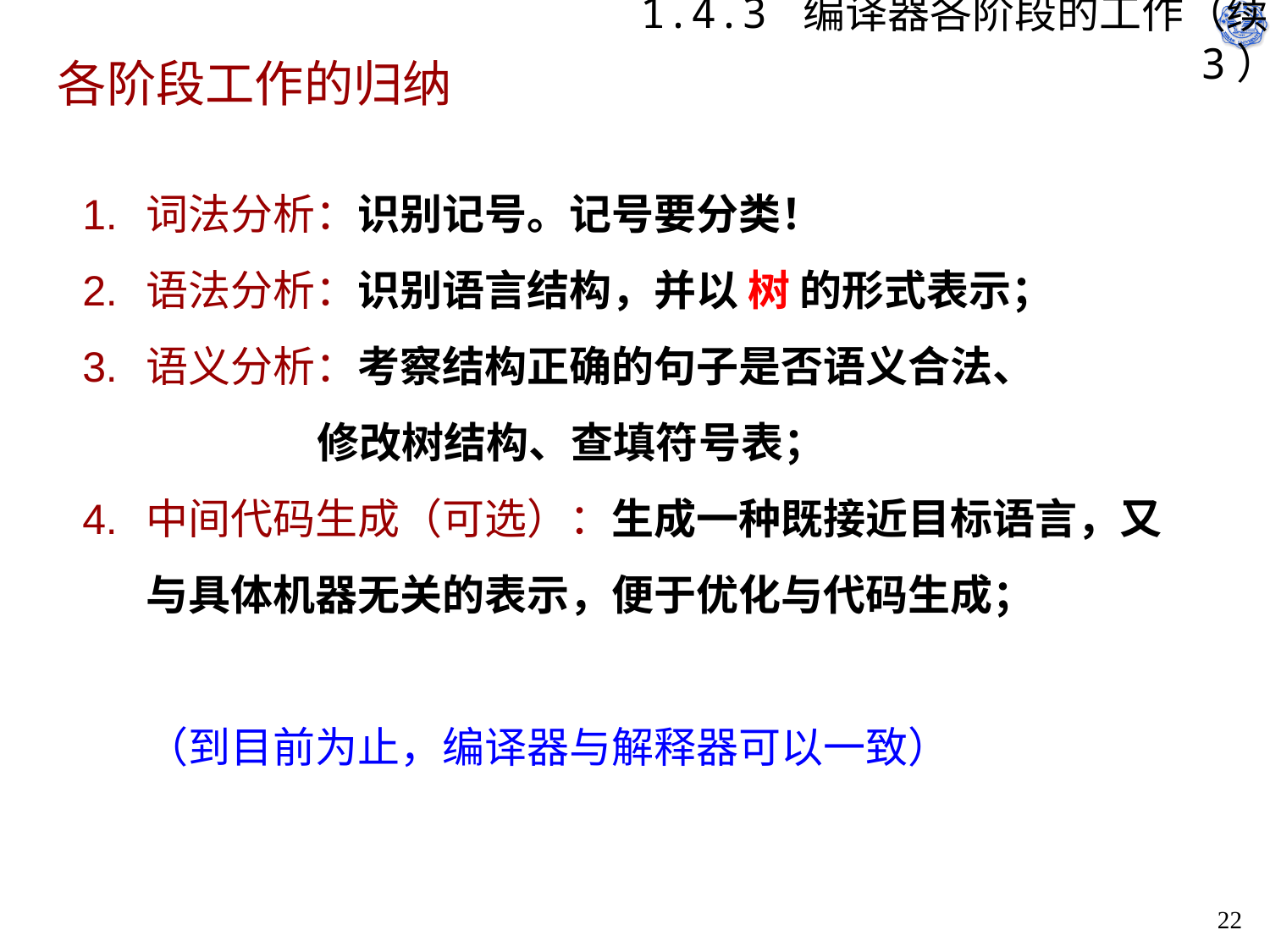

# 1.4.3 编译器各阶段的工作（续3）
各阶段工作的归纳
词法分析：识别记号。记号要分类！
语法分析：识别语言结构，并以 树 的形式表示；
语义分析：考察结构正确的句子是否语义合法、
                  修改树结构、查填符号表；
中间代码生成（可选）：生成一种既接近目标语言，又与具体机器无关的表示，便于优化与代码生成；

（到目前为止，编译器与解释器可以一致）
22